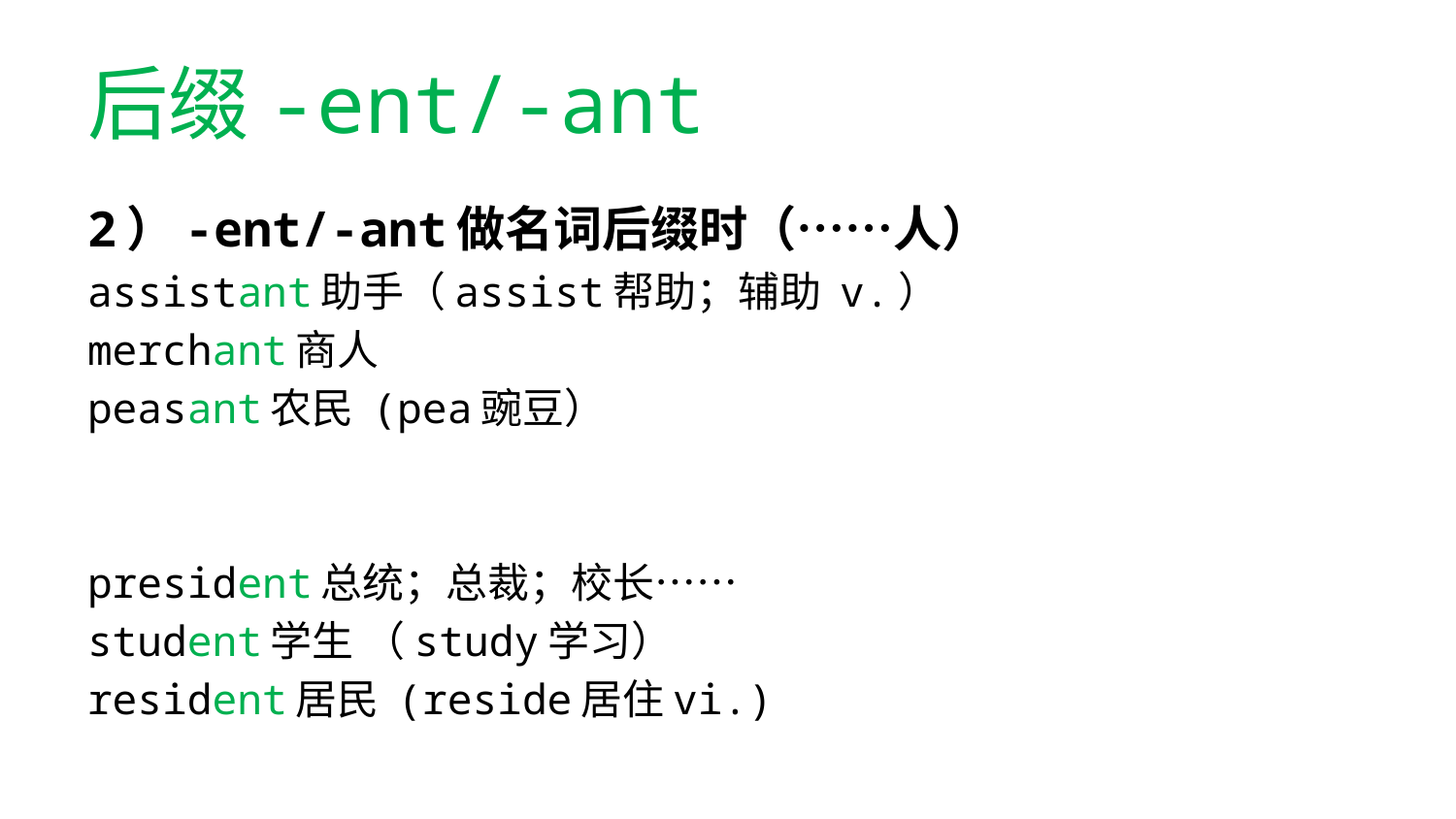

# 后缀-ent/-ant
2）-ent/-ant做名词后缀时（……人）
assistant助手（assist帮助；辅助 v.）
merchant商人
peasant农民 (pea豌豆）

president总统；总裁；校长……
student学生 （study学习）
resident居民 (reside居住vi.)